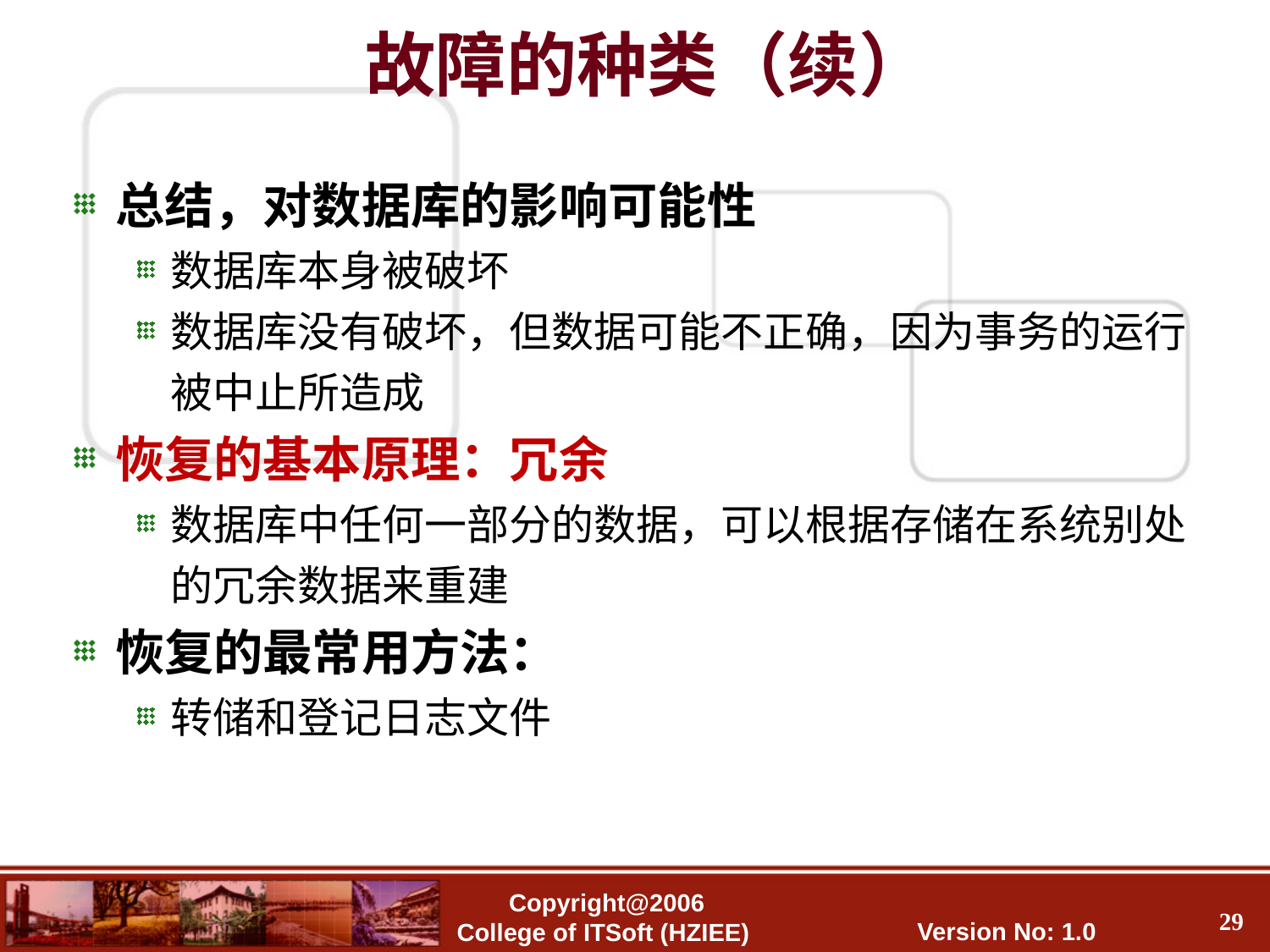

# 故障的种类（续）
总结，对数据库的影响可能性
数据库本身被破坏
数据库没有破坏，但数据可能不正确，因为事务的运行被中止所造成
恢复的基本原理：冗余
数据库中任何一部分的数据，可以根据存储在系统别处的冗余数据来重建
恢复的最常用方法：
转储和登记日志文件